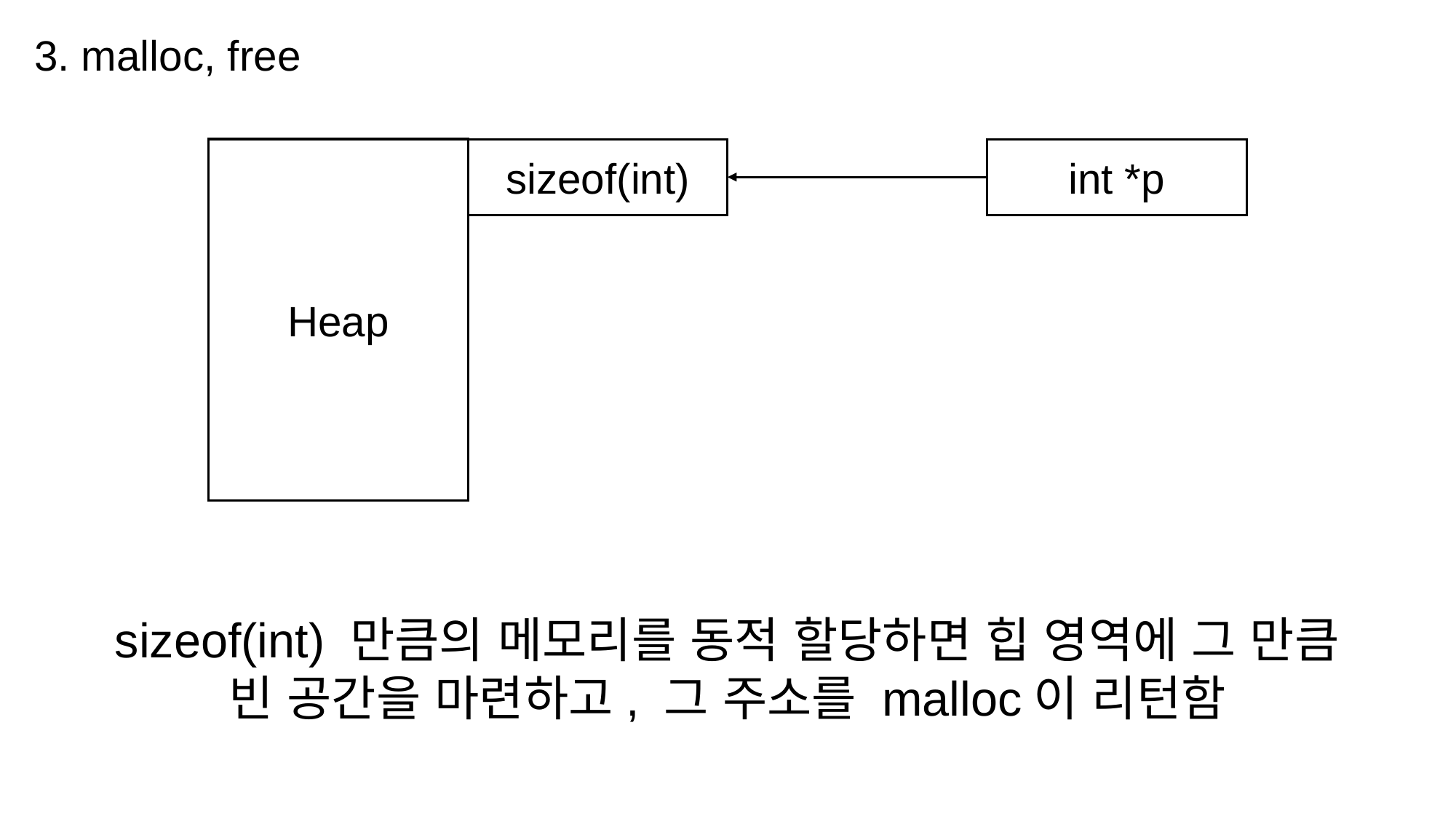

3. malloc, free
Heap
sizeof(int)
int *p
sizeof(int) 만큼의 메모리를 동적 할당하면 힙 영역에 그 만큼
빈 공간을 마련하고, 그 주소를 malloc이 리턴함